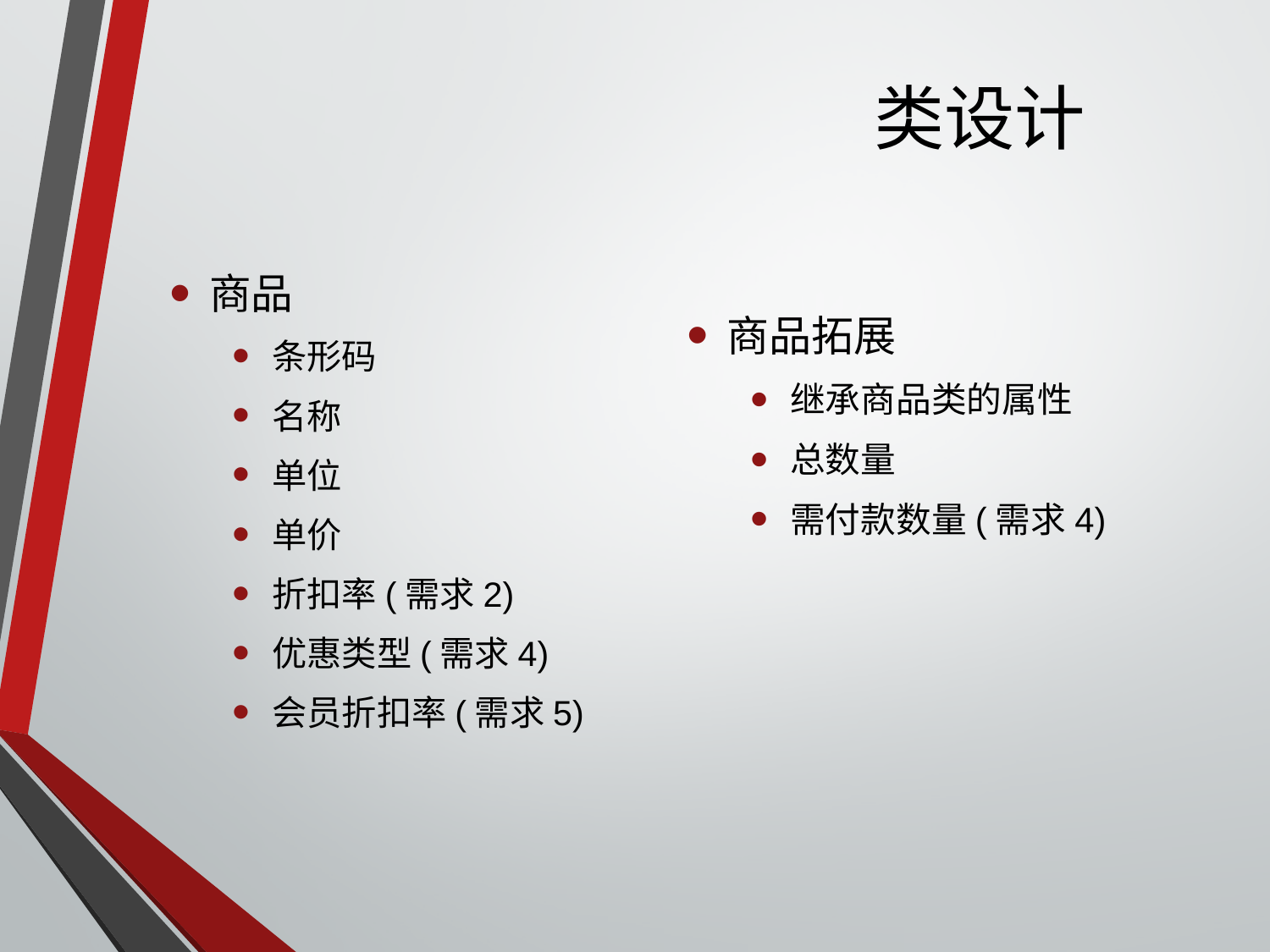

# 类设计
商品
条形码
名称
单位
单价
折扣率(需求2)
优惠类型(需求4)
会员折扣率(需求5)
商品拓展
继承商品类的属性
总数量
需付款数量(需求4)